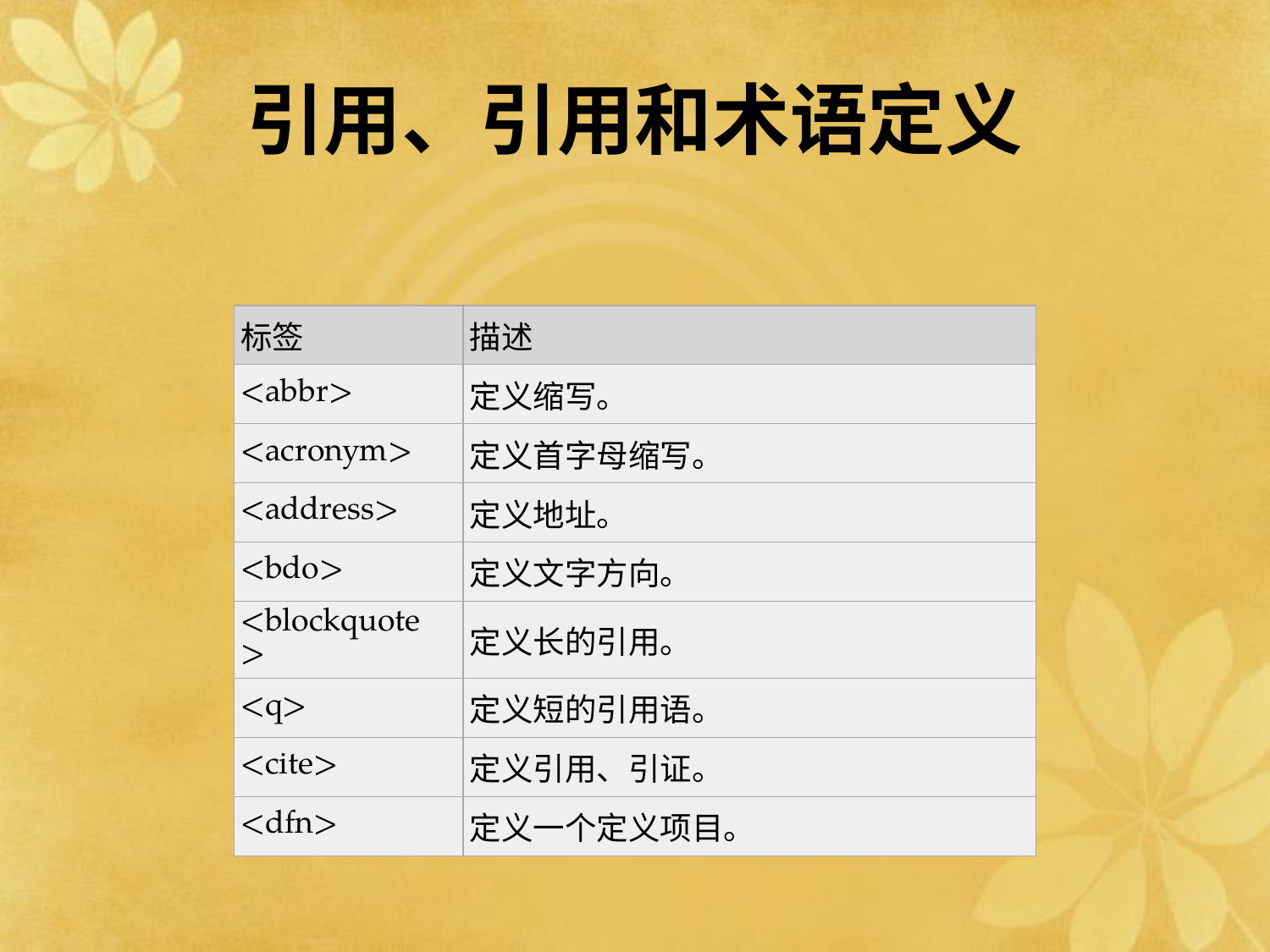

# 引用、引用和术语定义
| 标签 | 描述 |
| --- | --- |
| <abbr> | 定义缩写。 |
| <acronym> | 定义首字母缩写。 |
| <address> | 定义地址。 |
| <bdo> | 定义文字方向。 |
| <blockquote> | 定义长的引用。 |
| <q> | 定义短的引用语。 |
| <cite> | 定义引用、引证。 |
| <dfn> | 定义一个定义项目。 |